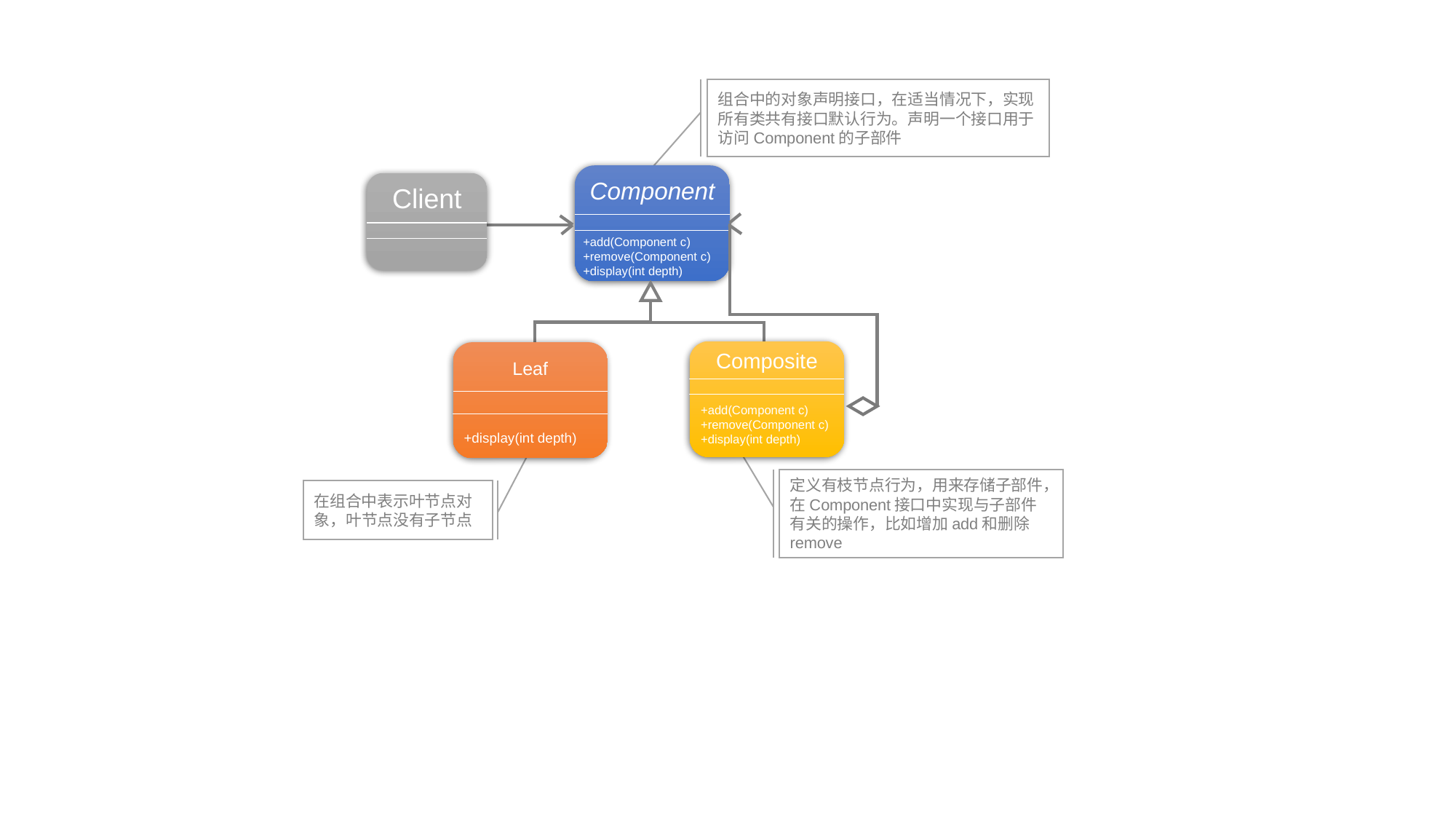

组合中的对象声明接口，在适当情况下，实现所有类共有接口默认行为。声明一个接口用于访问Component的子部件

Component
+add(Component c)
+remove(Component c)
+display(int depth)

Client

Composite

Leaf
+display(int depth)
+add(Component c)
+remove(Component c)
+display(int depth)
定义有枝节点行为，用来存储子部件，在Component接口中实现与子部件有关的操作，比如增加add和删除remove
在组合中表示叶节点对象，叶节点没有子节点